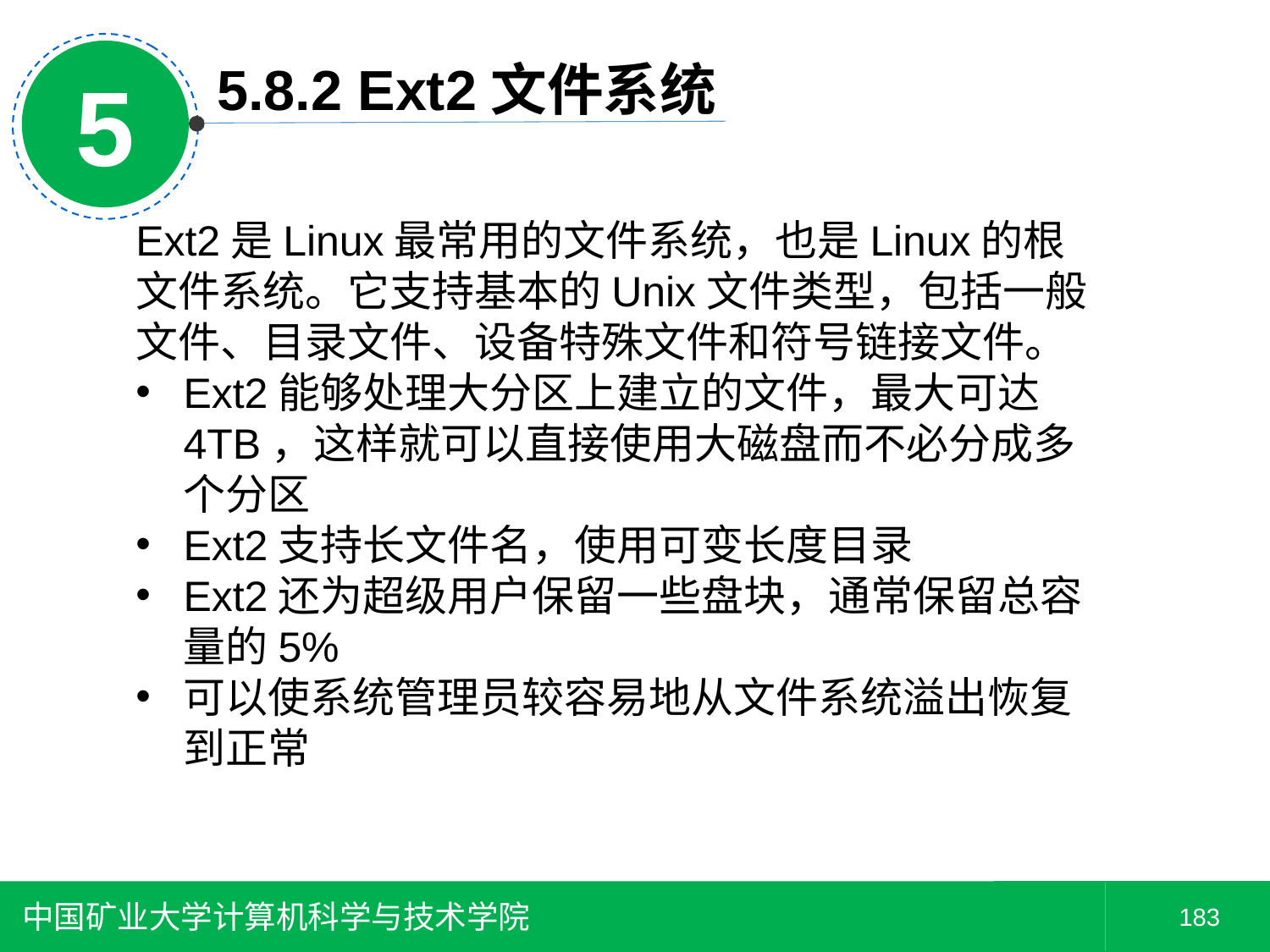

5
5.8.2 Ext2文件系统

Ext2是Linux最常用的文件系统，也是Linux的根文件系统。它支持基本的Unix文件类型，包括一般文件、目录文件、设备特殊文件和符号链接文件。
Ext2能够处理大分区上建立的文件，最大可达4TB，这样就可以直接使用大磁盘而不必分成多个分区
Ext2支持长文件名，使用可变长度目录
Ext2还为超级用户保留一些盘块，通常保留总容量的5%
可以使系统管理员较容易地从文件系统溢出恢复到正常